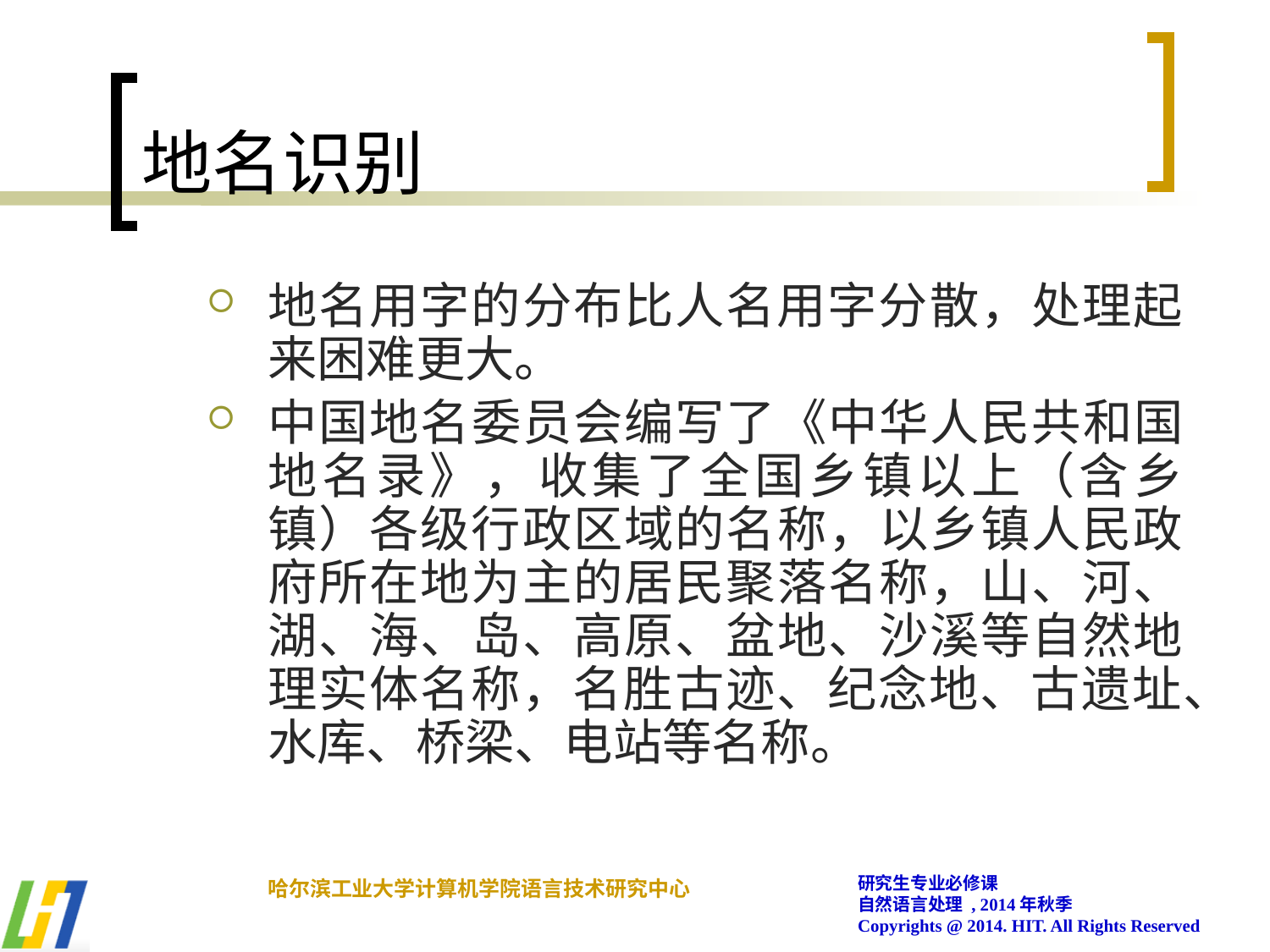

# 地名识别
地名用字的分布比人名用字分散，处理起来困难更大。
中国地名委员会编写了《中华人民共和国地名录》，收集了全国乡镇以上（含乡镇）各级行政区域的名称，以乡镇人民政府所在地为主的居民聚落名称，山、河、湖、海、岛、高原、盆地、沙溪等自然地理实体名称，名胜古迹、纪念地、古遗址、水库、桥梁、电站等名称。

研究生专业必修课
自然语言处理 , 2014年秋季
Copyrights @ 2014. HIT. All Rights Reserved
哈尔滨工业大学计算机学院语言技术研究中心